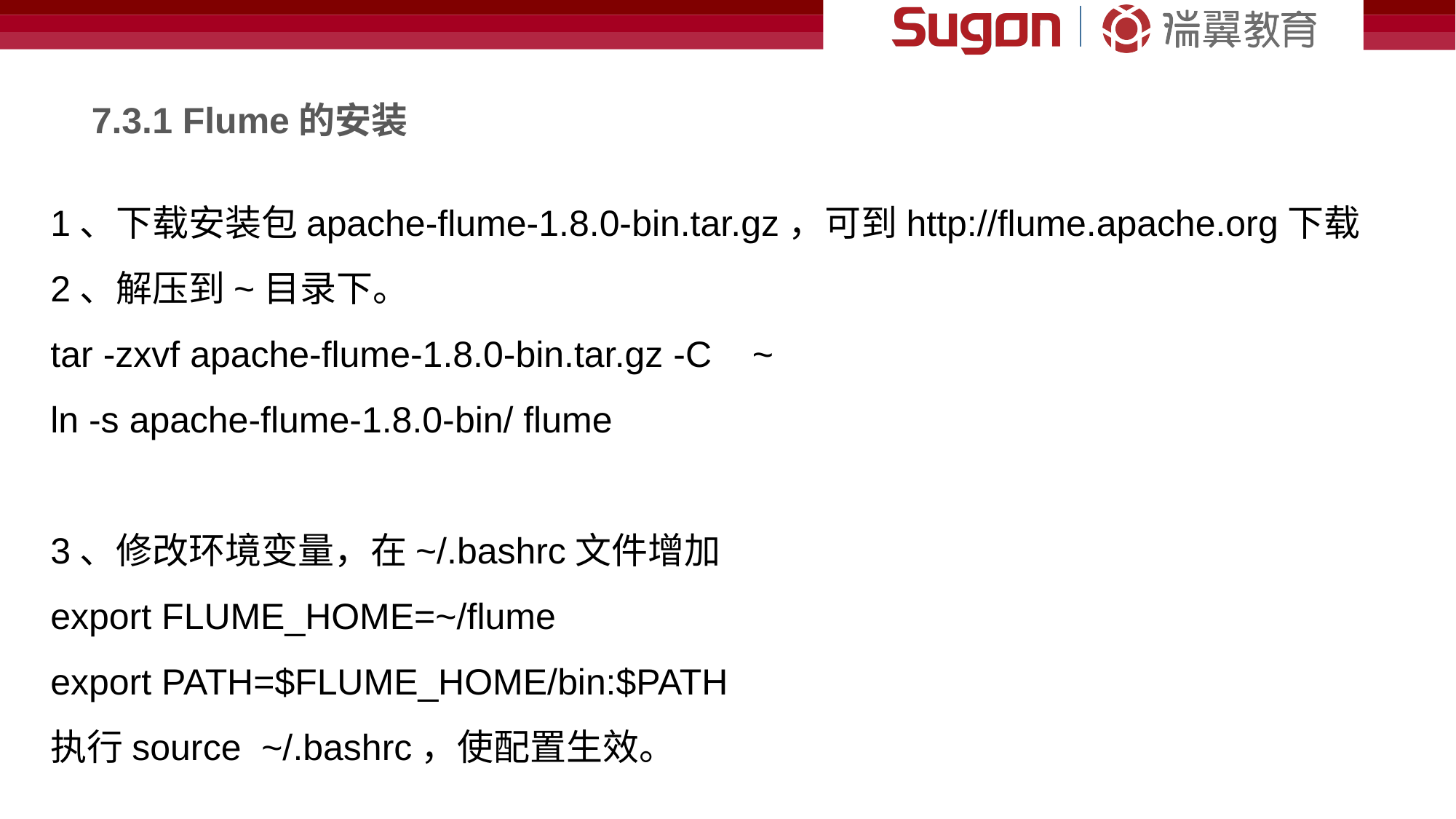

7.3.1 Flume的安装
1、下载安装包apache-flume-1.8.0-bin.tar.gz，可到http://flume.apache.org下载
2、解压到~目录下。
tar -zxvf apache-flume-1.8.0-bin.tar.gz -C    ~
ln -s apache-flume-1.8.0-bin/ flume

3、修改环境变量，在~/.bashrc文件增加
export FLUME_HOME=~/flume
export PATH=$FLUME_HOME/bin:$PATH
执行source  ~/.bashrc，使配置生效。